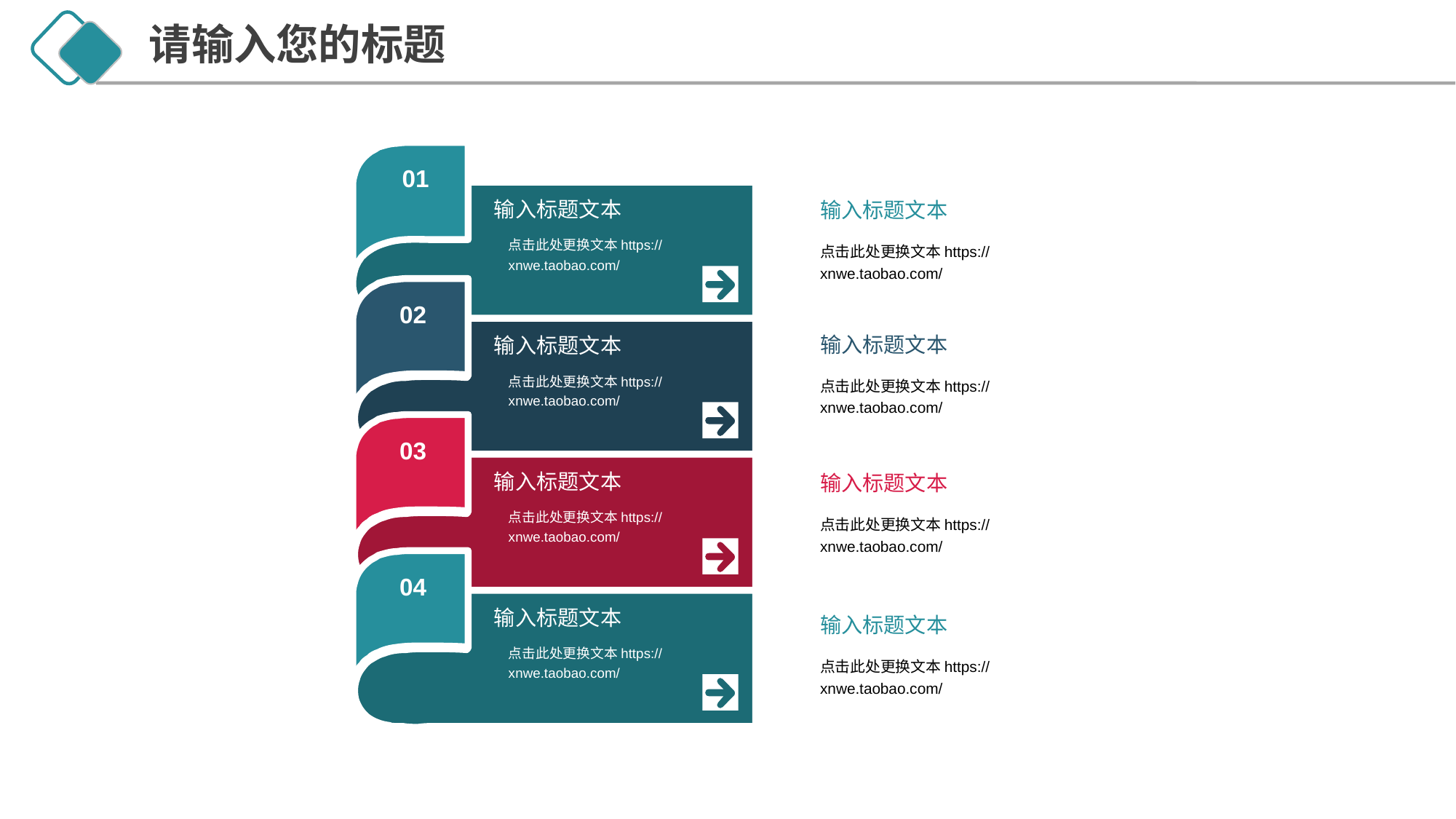

请输入您的标题

01

输入标题文本
点击此处更换文本https://xnwe.taobao.com/
输入标题文本
点击此处更换文本https://xnwe.taobao.com/

02
输入标题文本
点击此处更换文本https://xnwe.taobao.com/
输入标题文本
点击此处更换文本https://xnwe.taobao.com/

03
输入标题文本
输入标题文本
点击此处更换文本https://xnwe.taobao.com/
点击此处更换文本https://xnwe.taobao.com/

04
输入标题文本
点击此处更换文本https://xnwe.taobao.com/
输入标题文本
点击此处更换文本https://xnwe.taobao.com/